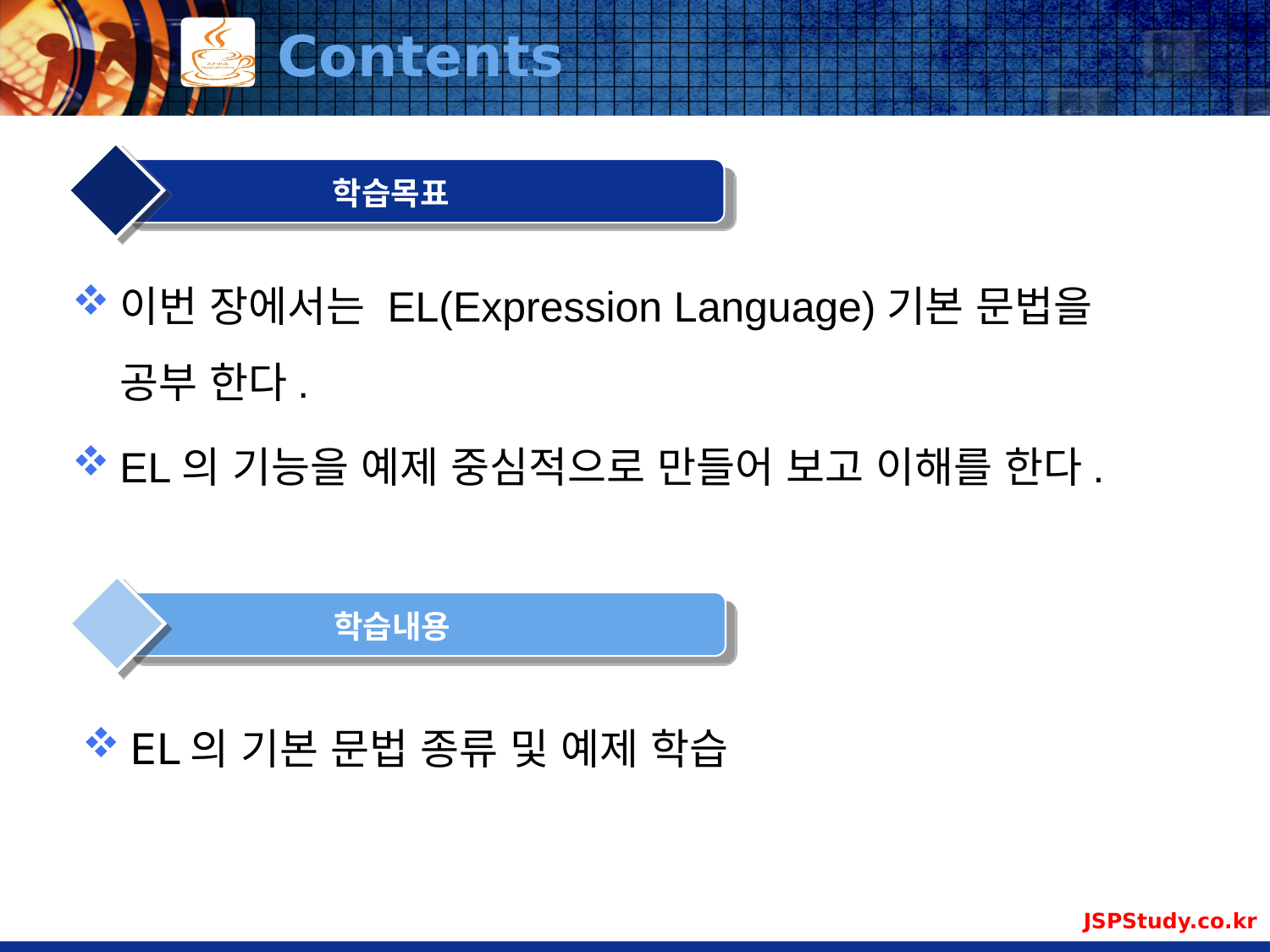

# Contents

학습목표
이번 장에서는 EL(Expression Language)기본 문법을 공부 한다.
EL의 기능을 예제 중심적으로 만들어 보고 이해를 한다.

학습내용
EL의 기본 문법 종류 및 예제 학습

JSPStudy.co.kr